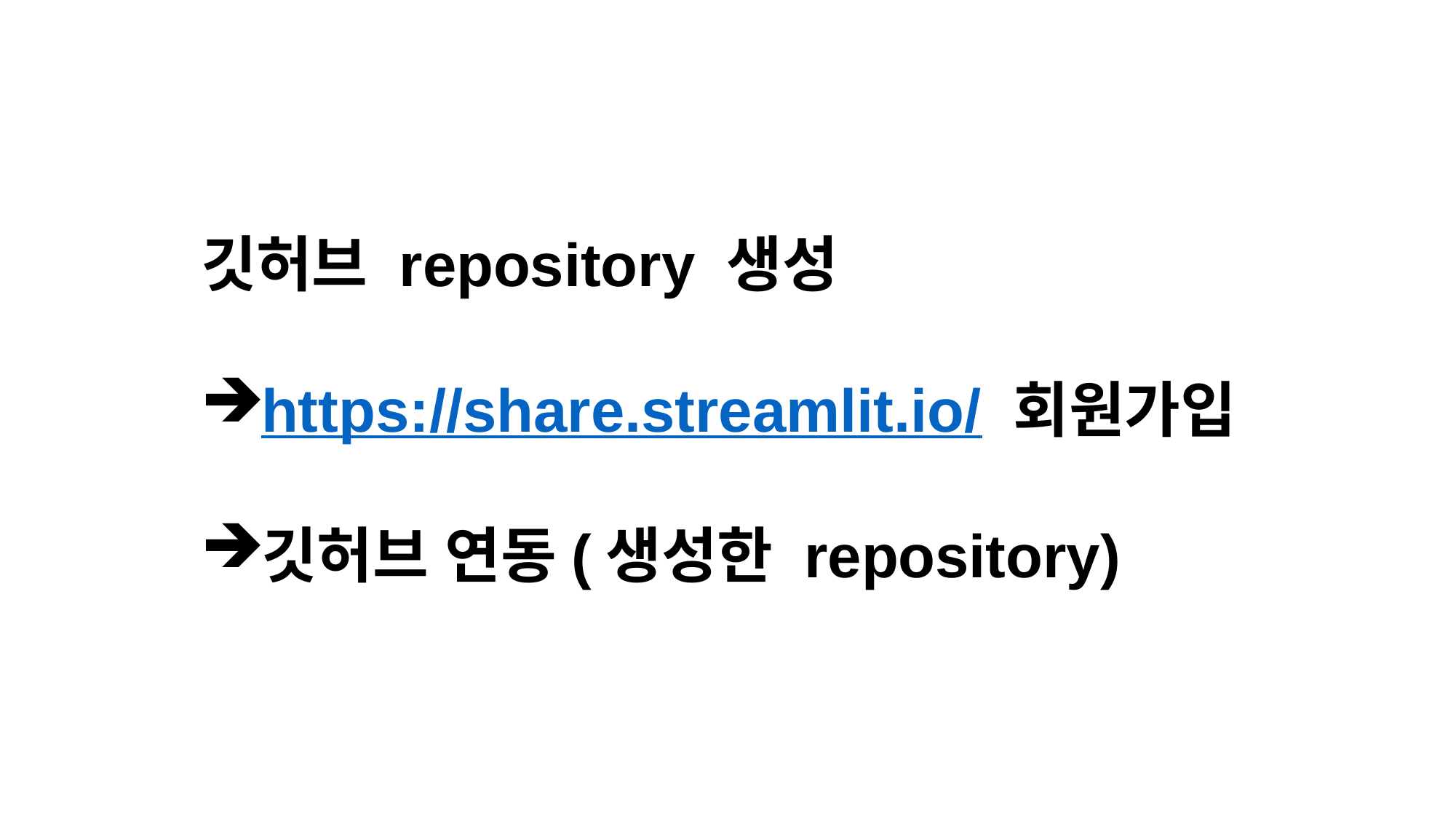

깃허브 repository 생성

https://share.streamlit.io/ 회원가입

깃허브 연동(생성한 repository)